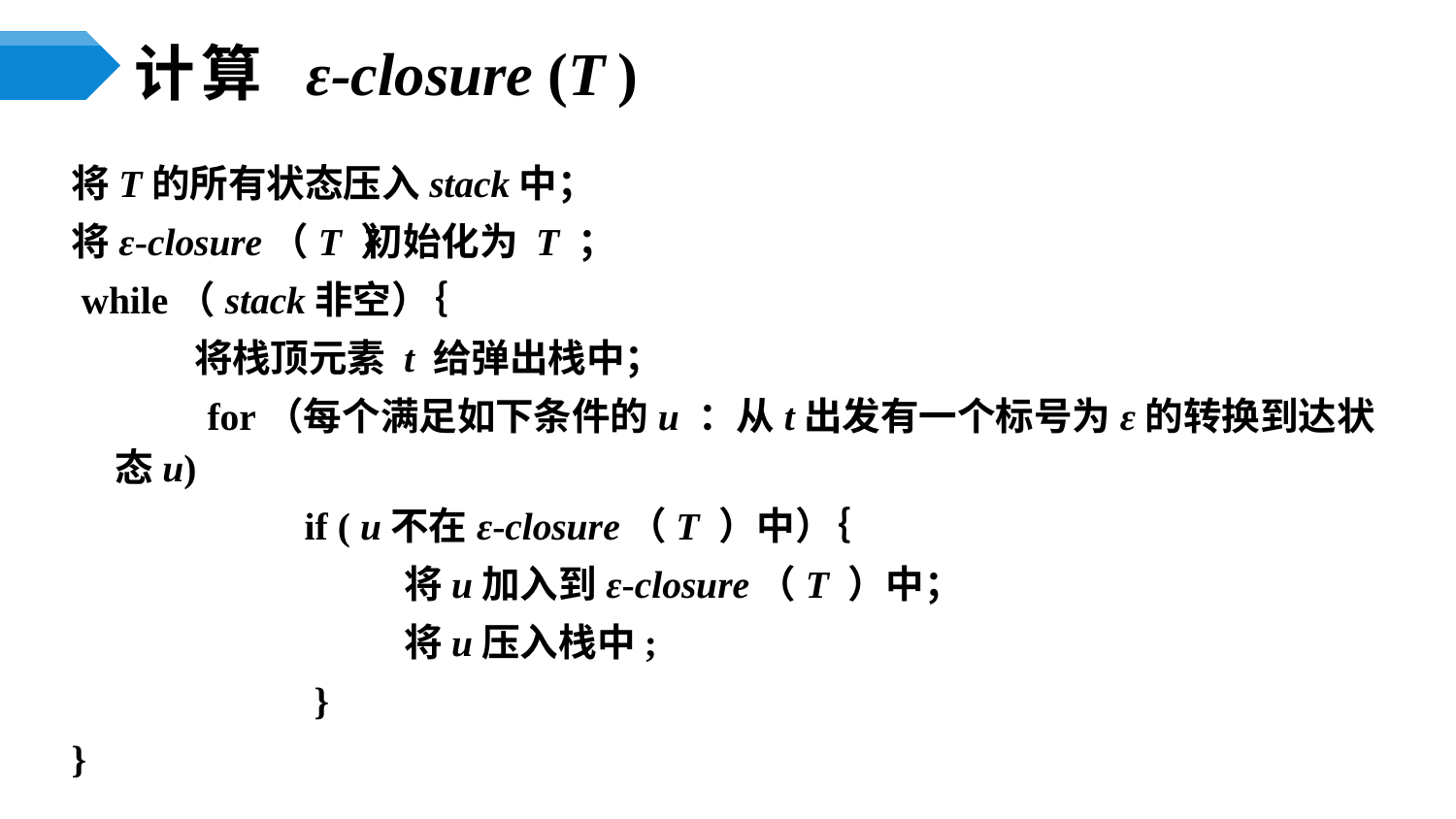

# 计算 ε-closure (T )
将T的所有状态压入stack中；
将ε-closure  （T ）   初始化为 T ；
 while（stack非空）｛
             将栈顶元素 t 给弹出栈中；
              for（每个满足如下条件的u ：从t出发有一个标号为ε的转换到达状态u)
                        if ( u不在ε-closure  （T ）中）｛
                                     将u加入到ε-closure  （T ）中；
                                     将u压入栈中;
                         }
}